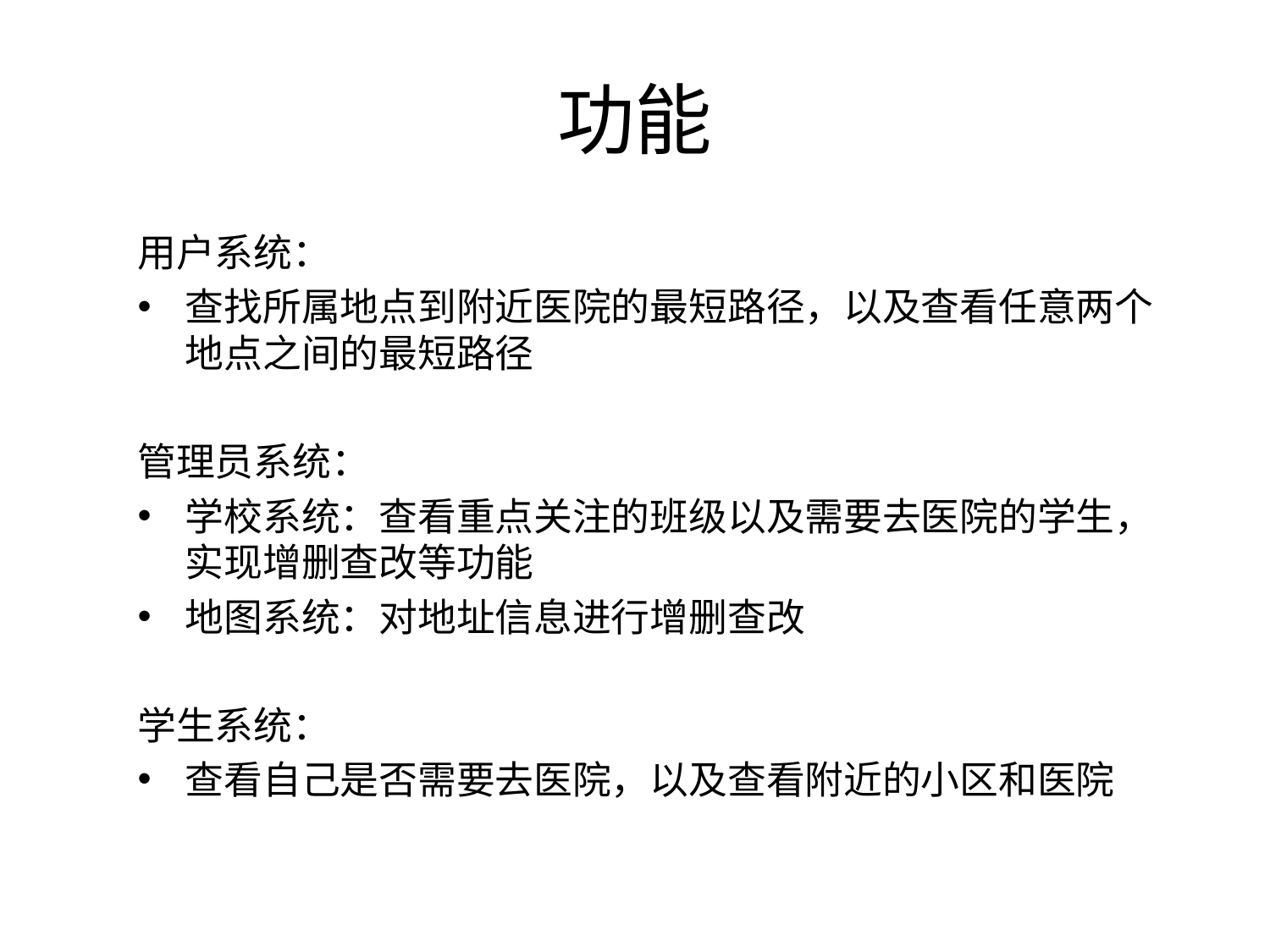

# 功能
用户系统：
查找所属地点到附近医院的最短路径，以及查看任意两个地点之间的最短路径

管理员系统：
学校系统：查看重点关注的班级以及需要去医院的学生，实现增删查改等功能
地图系统：对地址信息进行增删查改

学生系统：
查看自己是否需要去医院，以及查看附近的小区和医院